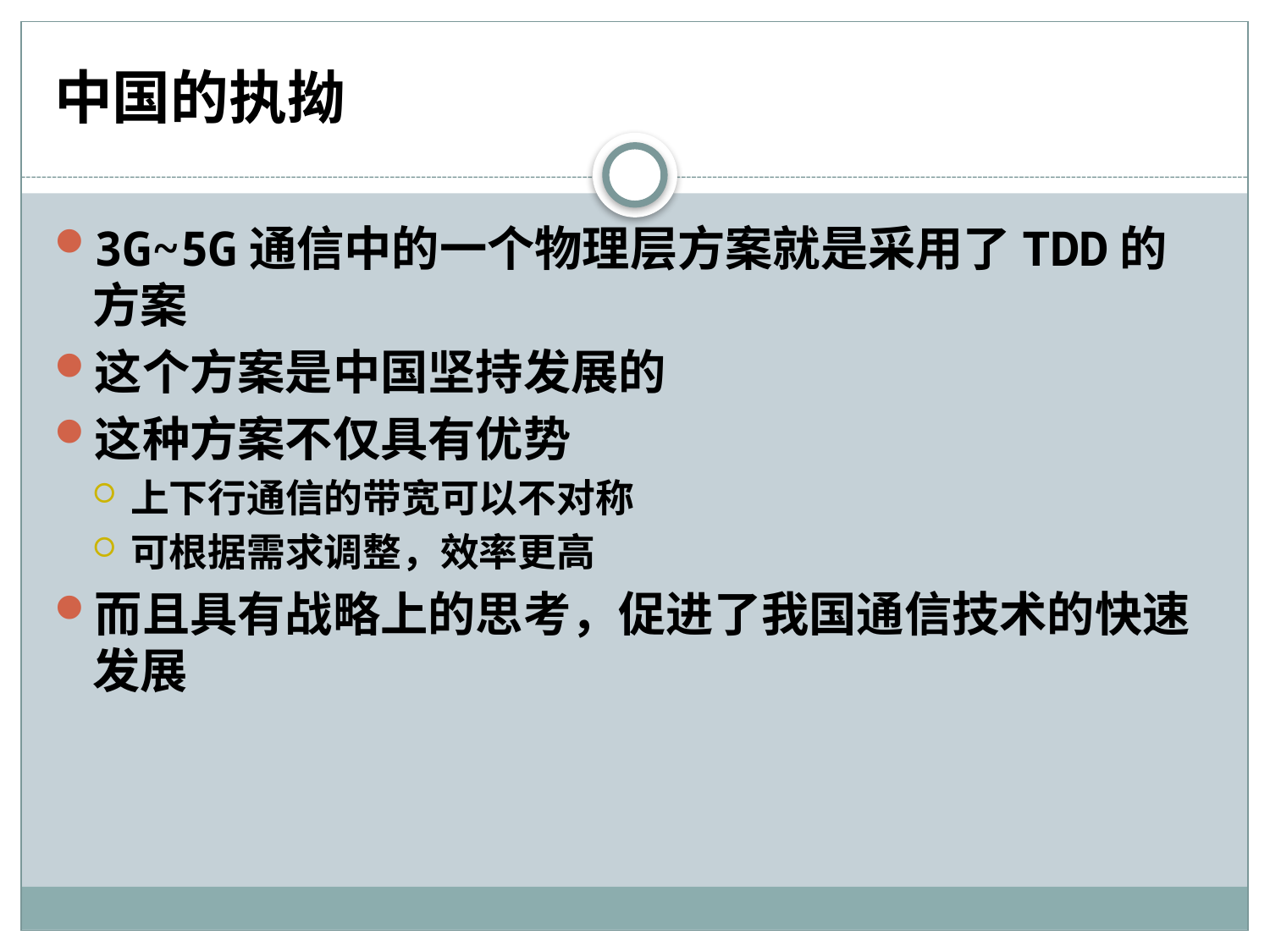

# 中国的执拗
3G~5G通信中的一个物理层方案就是采用了TDD的方案
这个方案是中国坚持发展的
这种方案不仅具有优势
上下行通信的带宽可以不对称
可根据需求调整，效率更高
而且具有战略上的思考，促进了我国通信技术的快速发展